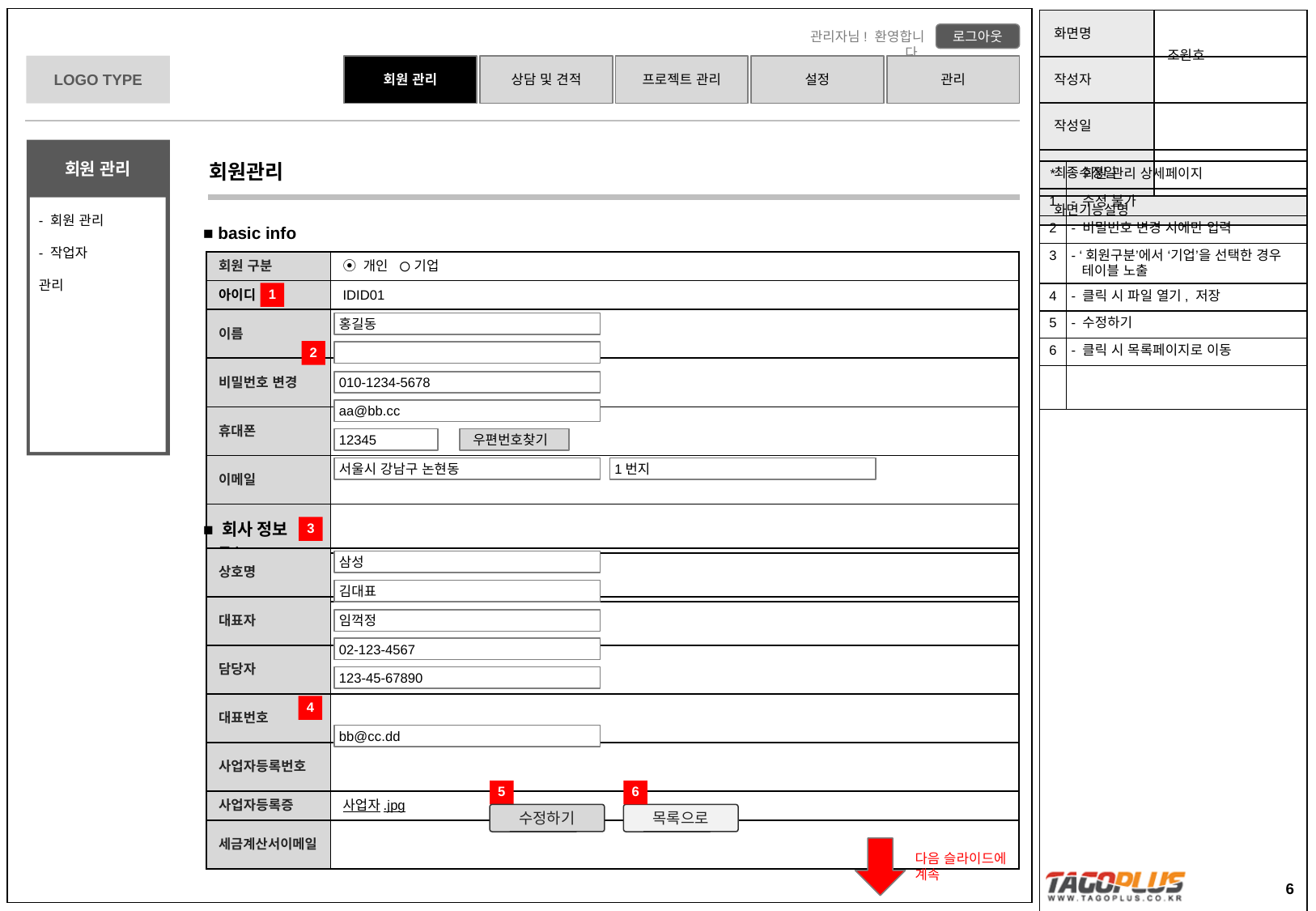

회원관리
| \* | - 회원 관리 상세페이지 |
| --- | --- |
| 1 | - 수정 불가 |
| 2 | - 비밀번호 변경 시에만 입력 |
| 3 | - ‘회원구분’에서 ‘기업’을 선택한 경우 테이블 노출 |
| 4 | - 클릭 시 파일 열기, 저장 |
| 5 | - 수정하기 |
| 6 | - 클릭 시 목록페이지로 이동 |
|  |  |
■ basic info
| 회원 구분 | ⦿ 개인 🞅 기업 |
| --- | --- |
| 아이디 | IDID01 |
| 이름 |  |
| 비밀번호 변경 |  |
| 휴대폰 |  |
| 이메일 |  |
| 주소 |  |
|  |  |
1
홍길동
2

010-1234-5678
aa@bb.cc
12345
우편번호찾기
서울시 강남구 논현동
1번지
■ 회사 정보
3
| 상호명 |  |
| --- | --- |
| 대표자 |  |
| 담당자 |  |
| 대표번호 |  |
| 사업자등록번호 |  |
| 사업자등록증 | 사업자.jpg |
| 세금계산서이메일 |  |
삼성
김대표
임꺽정
02-123-4567
123-45-67890
4
bb@cc.dd
5
6
수정하기
목록으로

다음 슬라이드에
계속